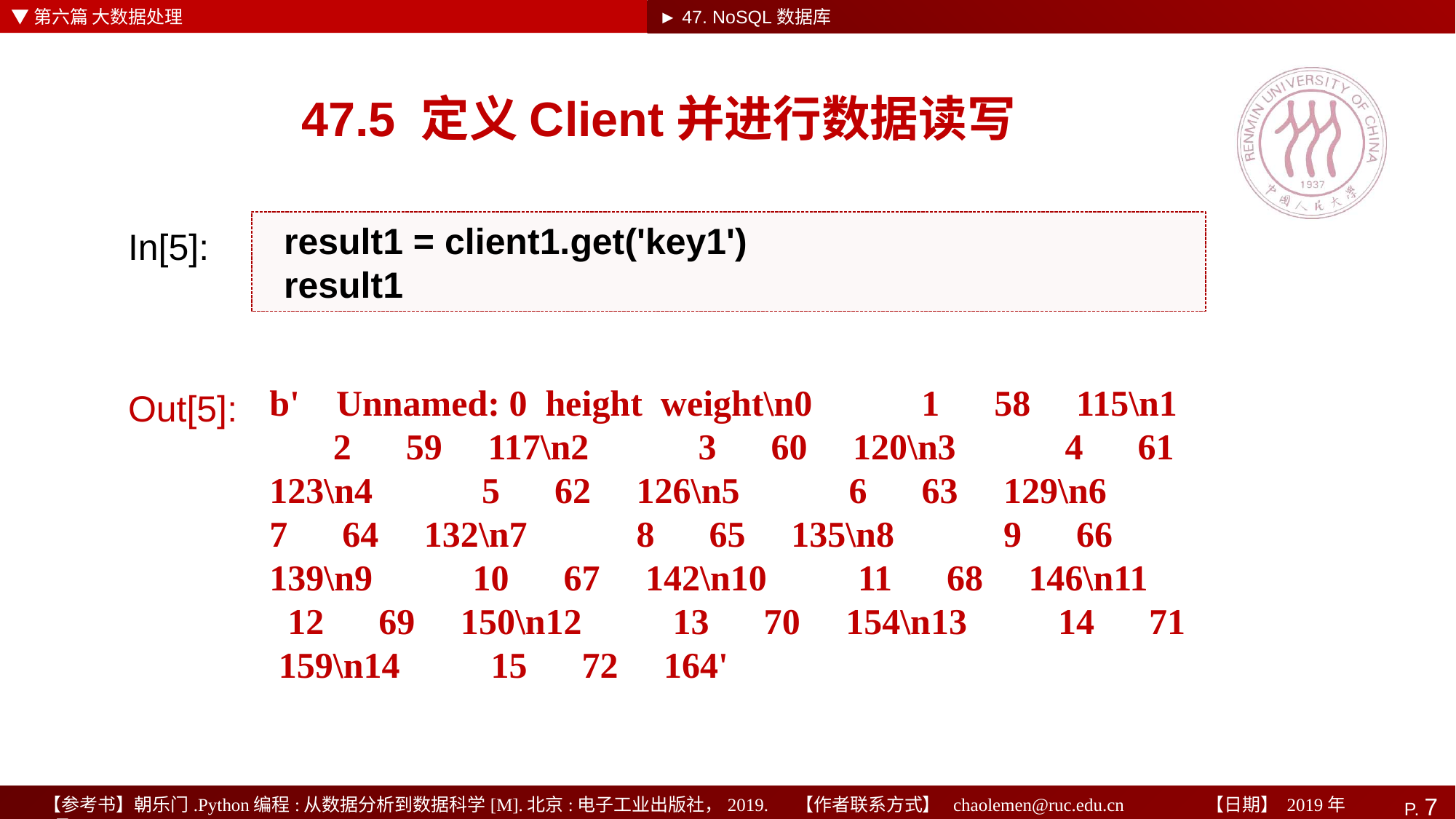

▼第六篇 大数据处理
► 47. NoSQL数据库
# 47.5 定义Client并进行数据读写
result1 = client1.get('key1')
result1
In[5]:
b'    Unnamed: 0  height  weight\n0            1      58     115\n1            2      59     117\n2            3      60     120\n3            4      61     123\n4            5      62     126\n5            6      63     129\n6            7      64     132\n7            8      65     135\n8            9      66     139\n9           10      67     142\n10          11      68     146\n11          12      69     150\n12          13      70     154\n13          14      71     159\n14          15      72     164'
Out[5]: